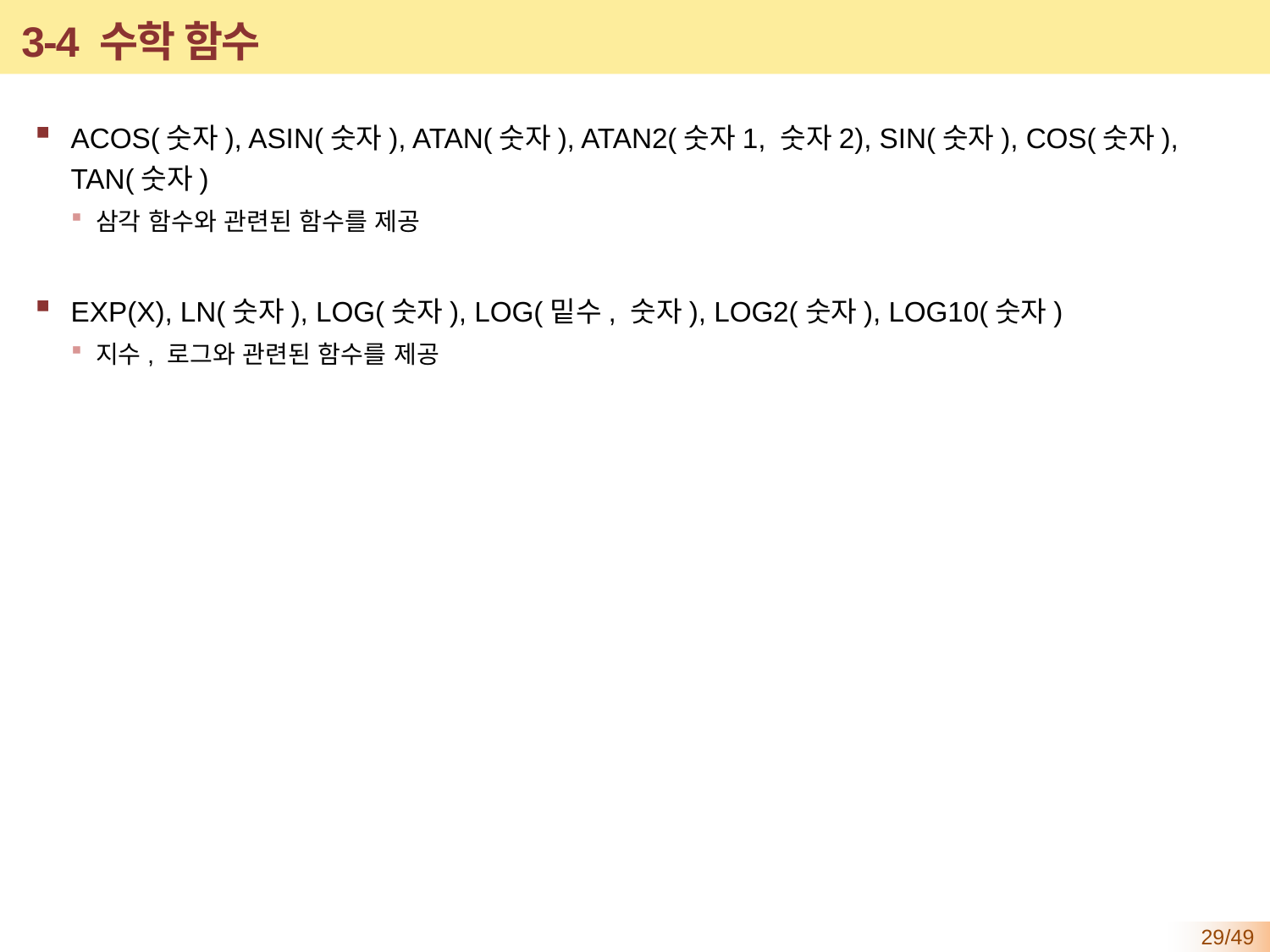

# 3-4 수학 함수
ACOS(숫자), ASIN(숫자), ATAN(숫자), ATAN2(숫자1, 숫자2), SIN(숫자), COS(숫자), TAN(숫자)
삼각 함수와 관련된 함수를 제공

EXP(X), LN(숫자), LOG(숫자), LOG(밑수, 숫자), LOG2(숫자), LOG10(숫자)
지수, 로그와 관련된 함수를 제공